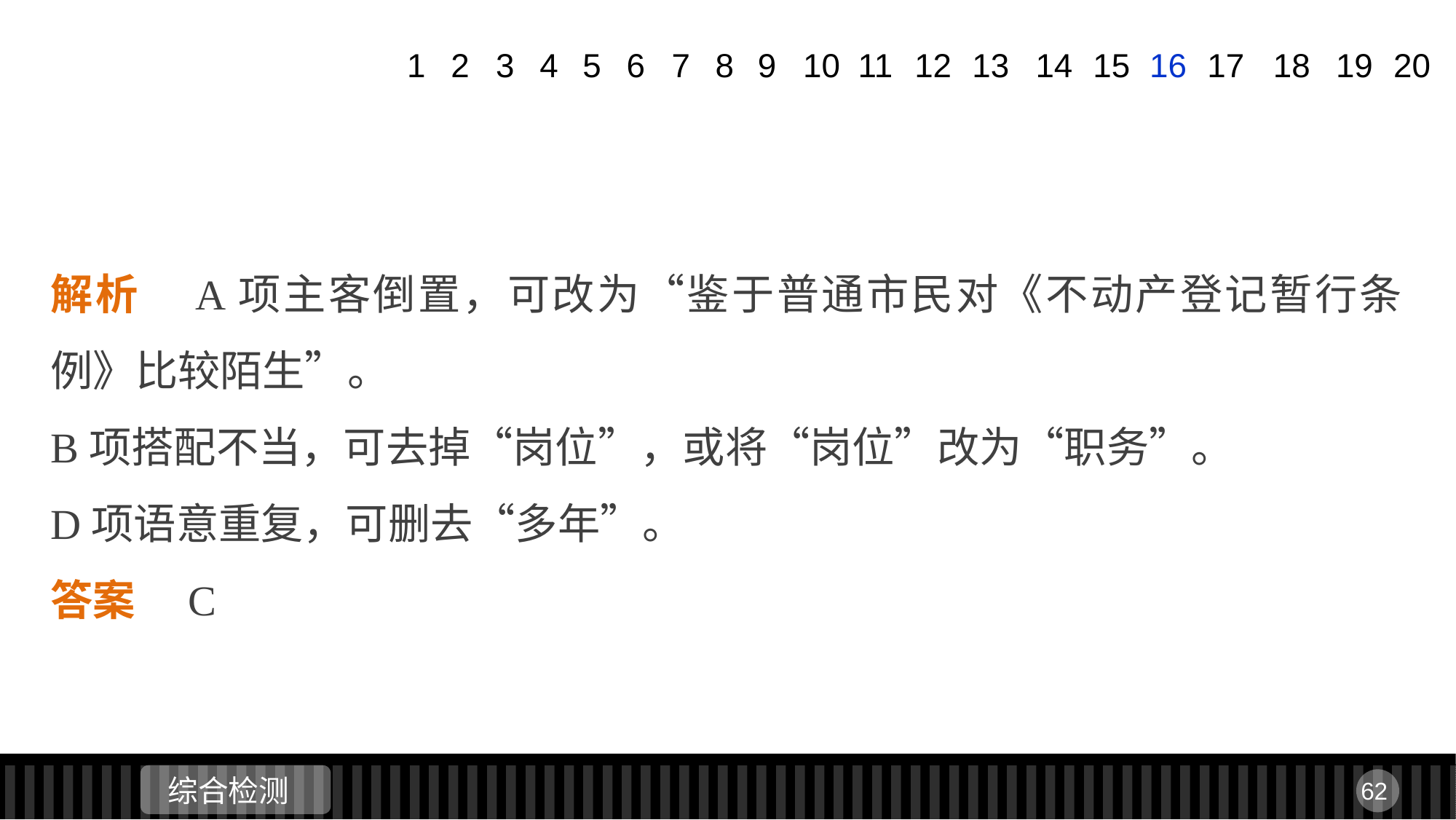

1
2
3
4
5
6
7
8
9
11
12
13
14
15
16
17
18
19
20
10
解析　A项主客倒置，可改为“鉴于普通市民对《不动产登记暂行条例》比较陌生”。
B项搭配不当，可去掉“岗位”，或将“岗位”改为“职务”。
D项语意重复，可删去“多年”。
答案　C